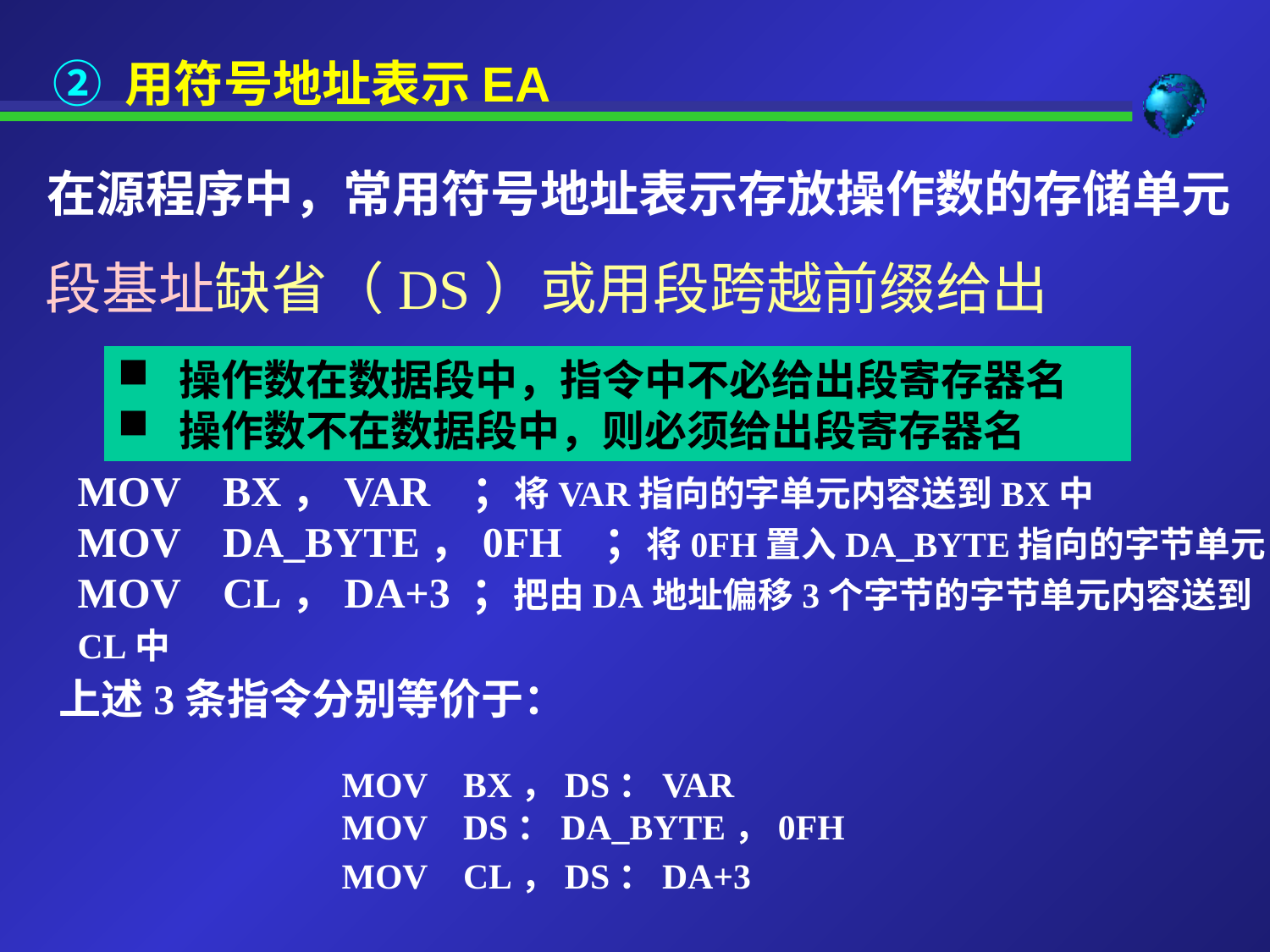

② 用符号地址表示EA
在源程序中，常用符号地址表示存放操作数的存储单元
段基址缺省（DS）或用段跨越前缀给出
  操作数在数据段中，指令中不必给出段寄存器名
  操作数不在数据段中，则必须给出段寄存器名
MOV    BX，VAR   ；将VAR指向的字单元内容送到BX中
MOV    DA_BYTE，0FH   ；将0FH置入DA_BYTE指向的字节单元
MOV    CL，DA+3 ；把由DA地址偏移3个字节的字节单元内容送到CL中
上述3条指令分别等价于：
 MOV    BX，DS：VAR
 MOV    DS：DA_BYTE，0FH
 MOV    CL，DS：DA+3
91